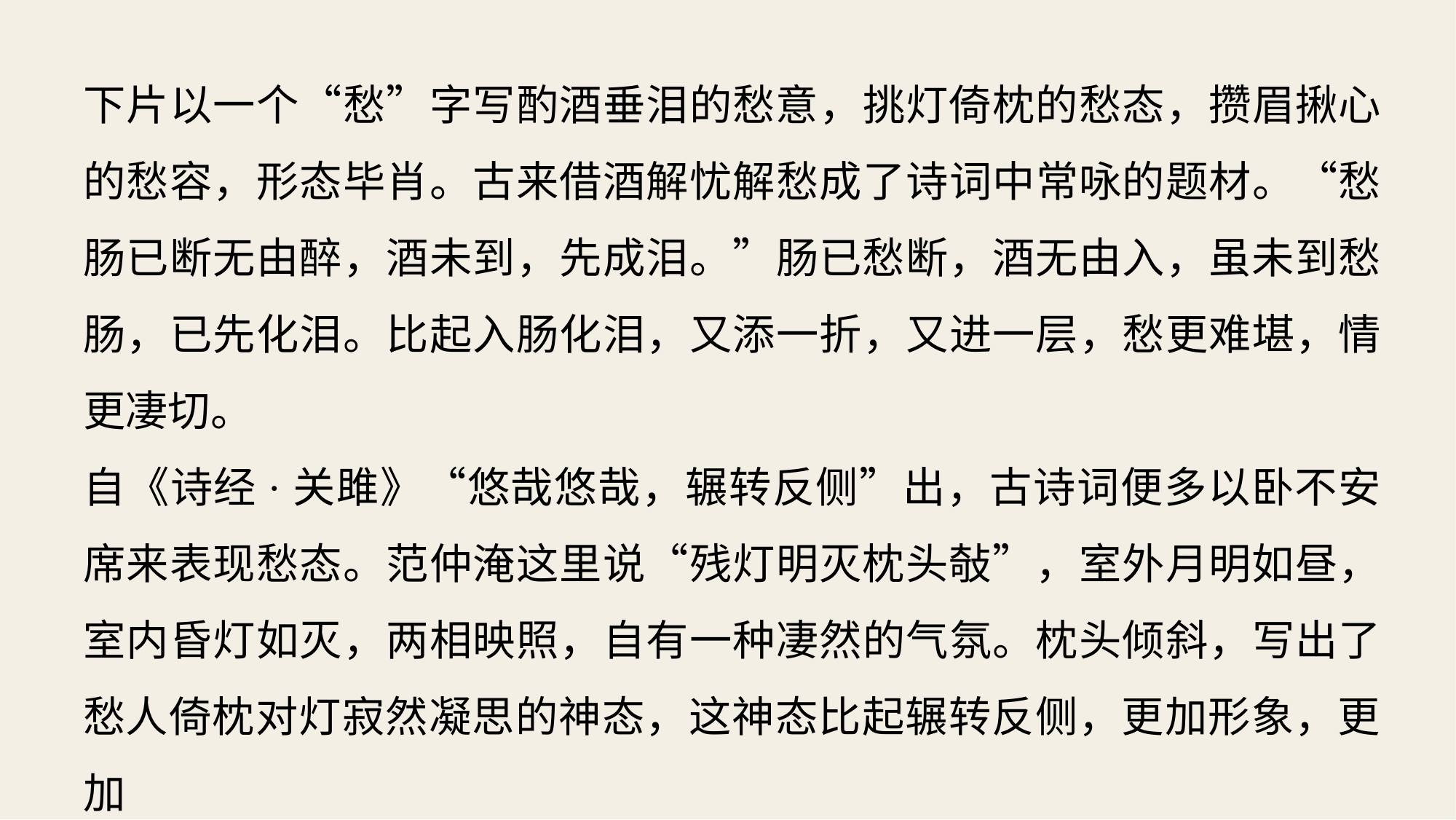

下片以一个“愁”字写酌酒垂泪的愁意，挑灯倚枕的愁态，攒眉揪心的愁容，形态毕肖。古来借酒解忧解愁成了诗词中常咏的题材。“愁肠已断无由醉，酒未到，先成泪。”肠已愁断，酒无由入，虽未到愁肠，已先化泪。比起入肠化泪，又添一折，又进一层，愁更难堪，情更凄切。
自《诗经·关雎》“悠哉悠哉，辗转反侧”出，古诗词便多以卧不安席来表现愁态。范仲淹这里说“残灯明灭枕头敧”，室外月明如昼，室内昏灯如灭，两相映照，自有一种凄然的气氛。枕头倾斜，写出了愁人倚枕对灯寂然凝思的神态，这神态比起辗转反侧，更加形象，更加